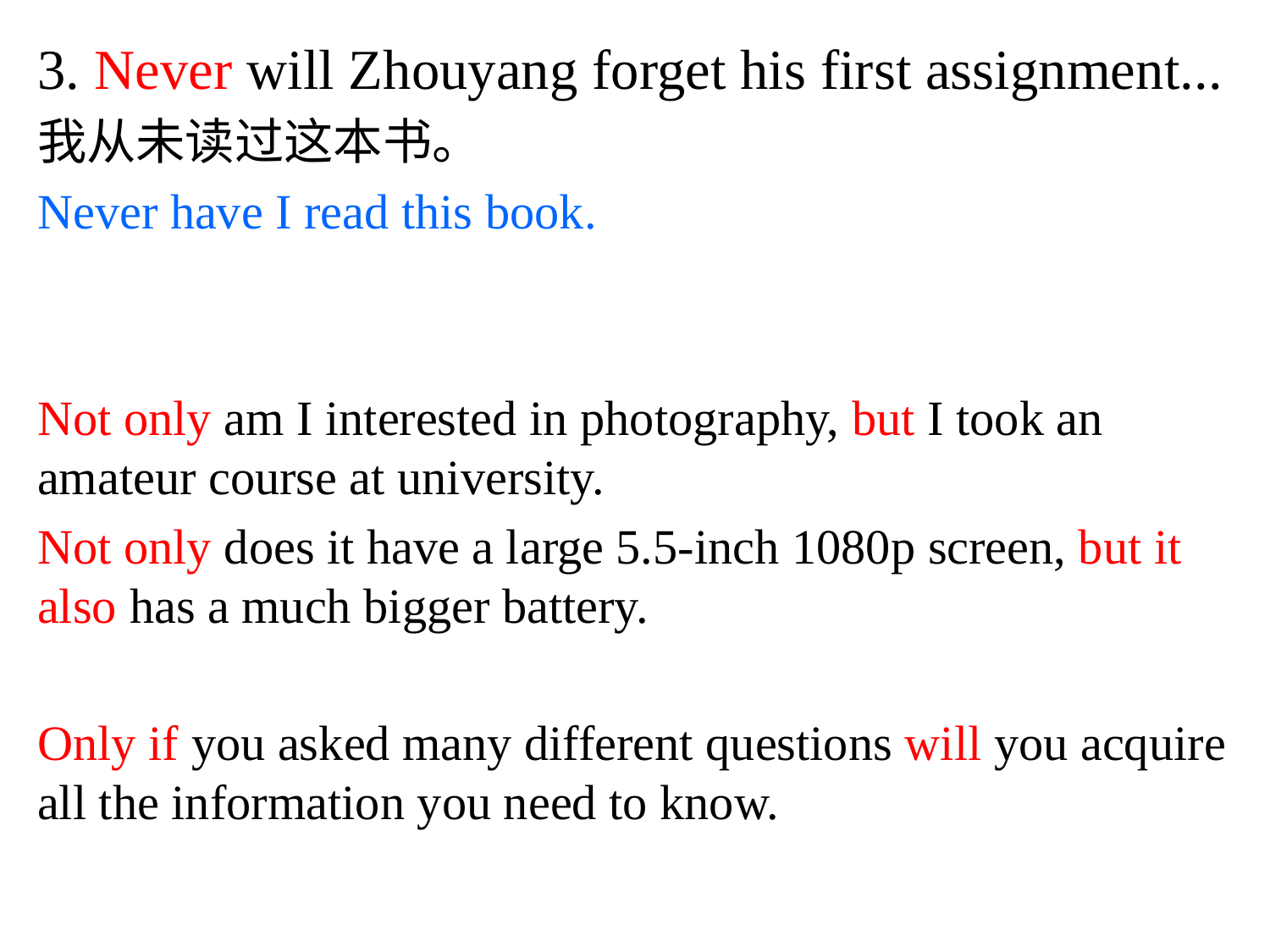

3. Never will Zhouyang forget his first assignment...
我从未读过这本书。
Never have I read this book.

Not only am I interested in photography, but I took an amateur course at university.
Not only does it have a large 5.5-inch 1080p screen, but it also has a much bigger battery.

Only if you asked many different questions will you acquire all the information you need to know.